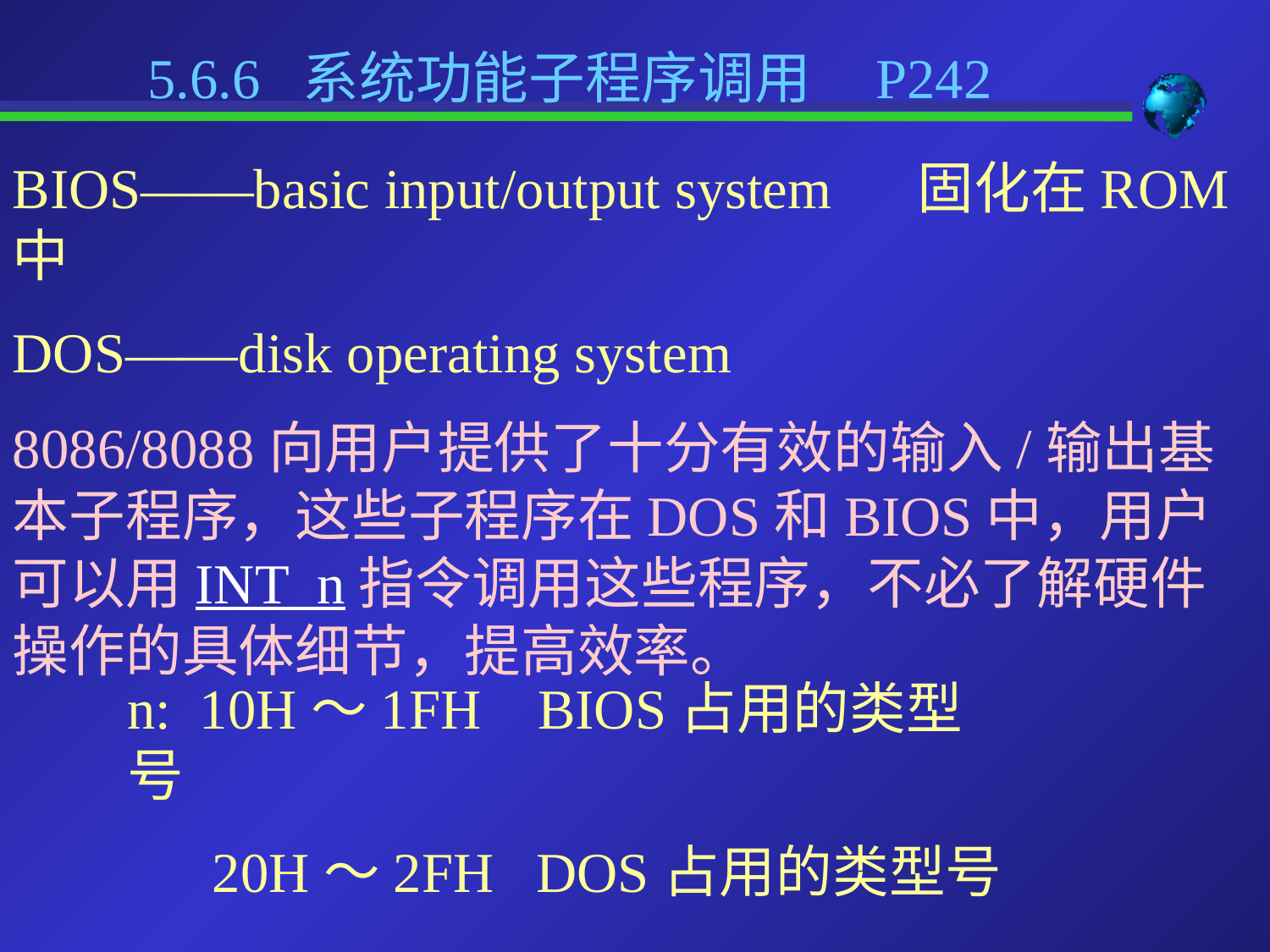

5.6.6  系统功能子程序调用    P242
BIOS——basic input/output system     固化在ROM中
DOS——disk operating system
8086/8088向用户提供了十分有效的输入/输出基本子程序，这些子程序在DOS和BIOS中，用户可以用INT  n指令调用这些程序，不必了解硬件操作的具体细节，提高效率。
n:  10H～1FH    BIOS占用的类型号
      20H～2FH   DOS占用的类型号
64